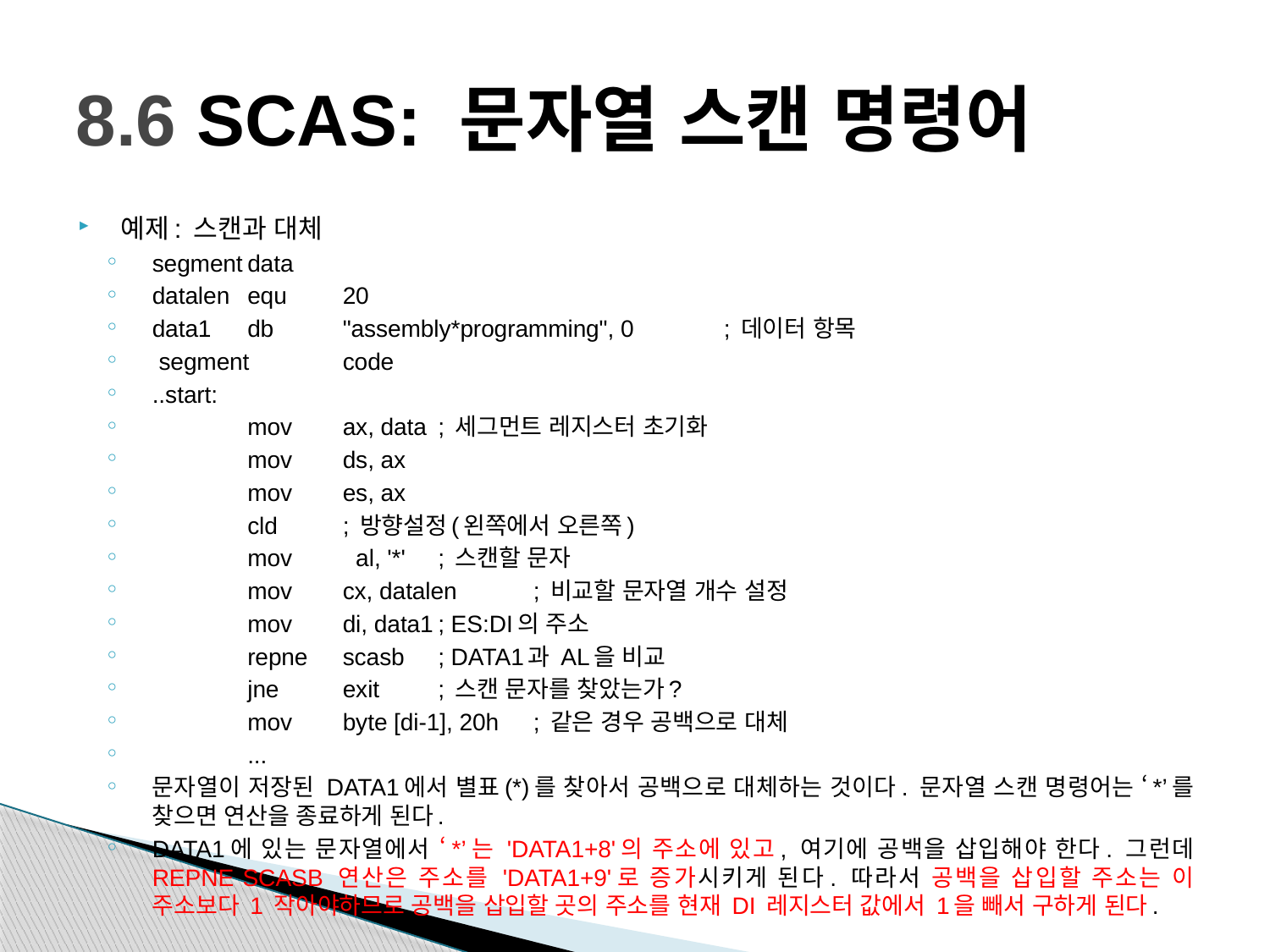

# 8.6 SCAS: 문자열 스캔 명령어
예제: 스캔과 대체
segment	data
datalen	equ	20
data1	db	"assembly*programming", 0	; 데이터 항목
 segment	code
..start:
	mov	ax, data		; 세그먼트 레지스터 초기화
	mov	ds, ax
	mov	es, ax
	cld			; 방향설정(왼쪽에서 오른쪽)
	mov	  al, '*'		; 스캔할 문자
	mov	cx, datalen	; 비교할 문자열 개수 설정
	mov	di, data1		; ES:DI의 주소
	repne	scasb		; DATA1과 AL을 비교
	jne	exit		; 스캔 문자를 찾았는가?
	mov	byte [di-1], 20h	; 같은 경우 공백으로 대체
	...
문자열이 저장된 DATA1에서 별표(*)를 찾아서 공백으로 대체하는 것이다. 문자열 스캔 명령어는 ‘*’를 찾으면 연산을 종료하게 된다.
DATA1에 있는 문자열에서 ‘*’는 'DATA1+8'의 주소에 있고, 여기에 공백을 삽입해야 한다. 그런데 REPNE SCASB 연산은 주소를 'DATA1+9'로 증가시키게 된다. 따라서 공백을 삽입할 주소는 이 주소보다 1 작아야하므로 공백을 삽입할 곳의 주소를 현재 DI 레지스터 값에서 1을 빼서 구하게 된다.